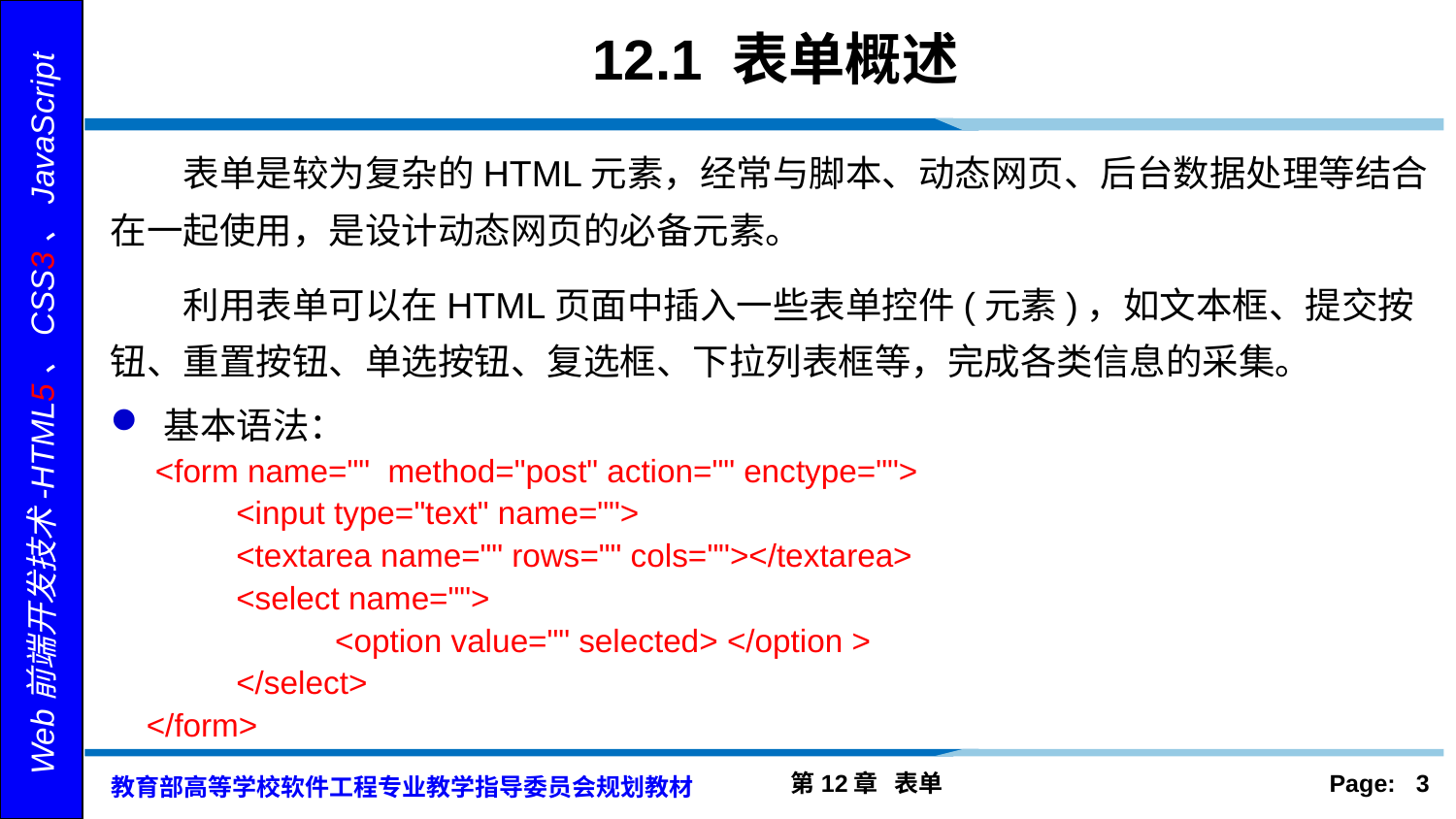

# 12.1 表单概述
表单是较为复杂的HTML元素，经常与脚本、动态网页、后台数据处理等结合在一起使用，是设计动态网页的必备元素。
利用表单可以在HTML页面中插入一些表单控件(元素)，如文本框、提交按钮、重置按钮、单选按钮、复选框、下拉列表框等，完成各类信息的采集。
 基本语法：
     <form name=""  method="post" action="" enctype="">
              <input type="text" name="">
              <textarea name="" rows="" cols=""></textarea>
              <select name="">
                         <option value="" selected> </option >
              </select>
    </form>